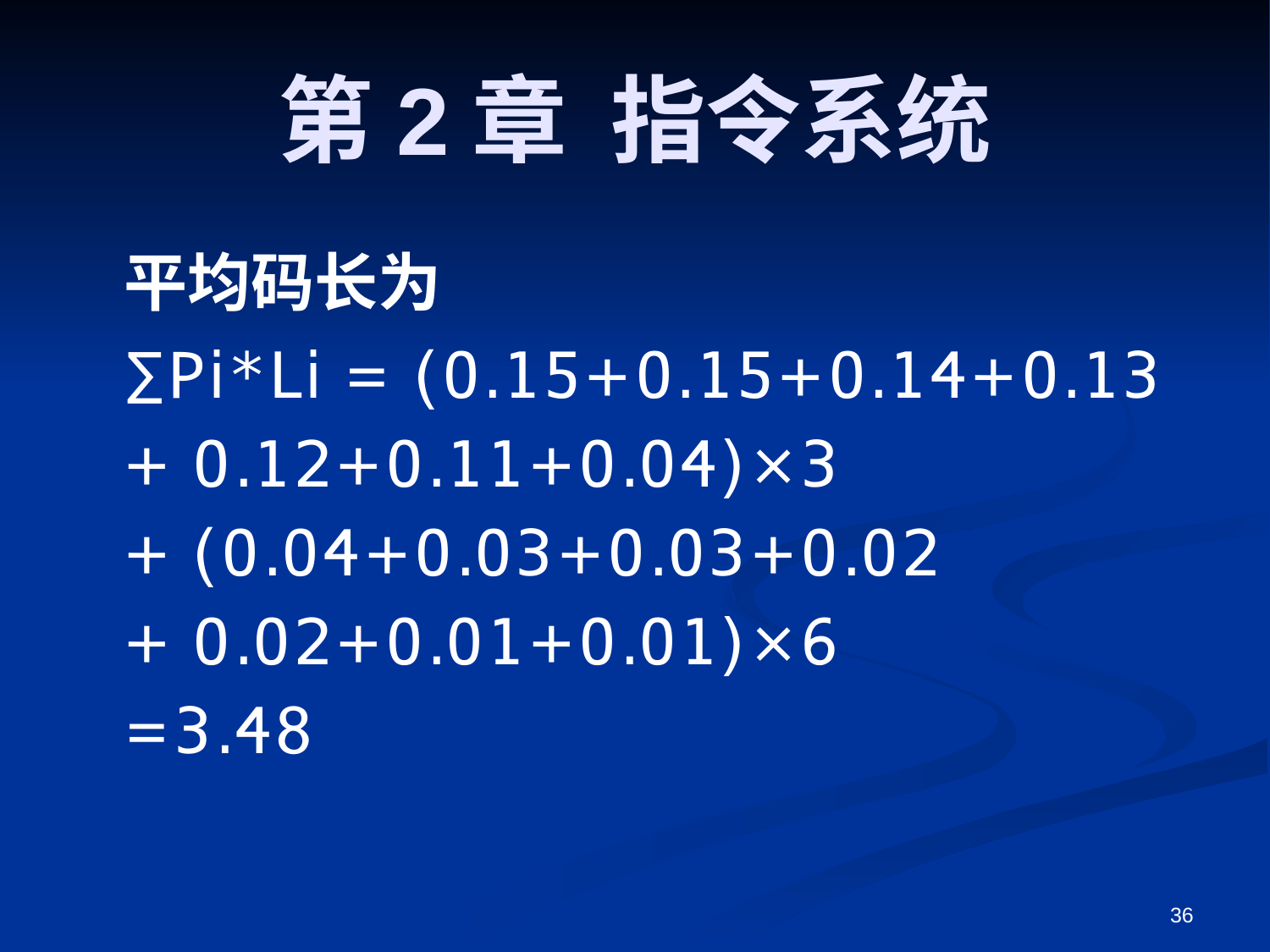

# 第2章  指令系统
	平均码长为
	∑Pi*Li = (0.15+0.15+0.14+0.13
	+ 0.12+0.11+0.04)×3
	+ (0.04+0.03+0.03+0.02
	+ 0.02+0.01+0.01)×6
	=3.48
36